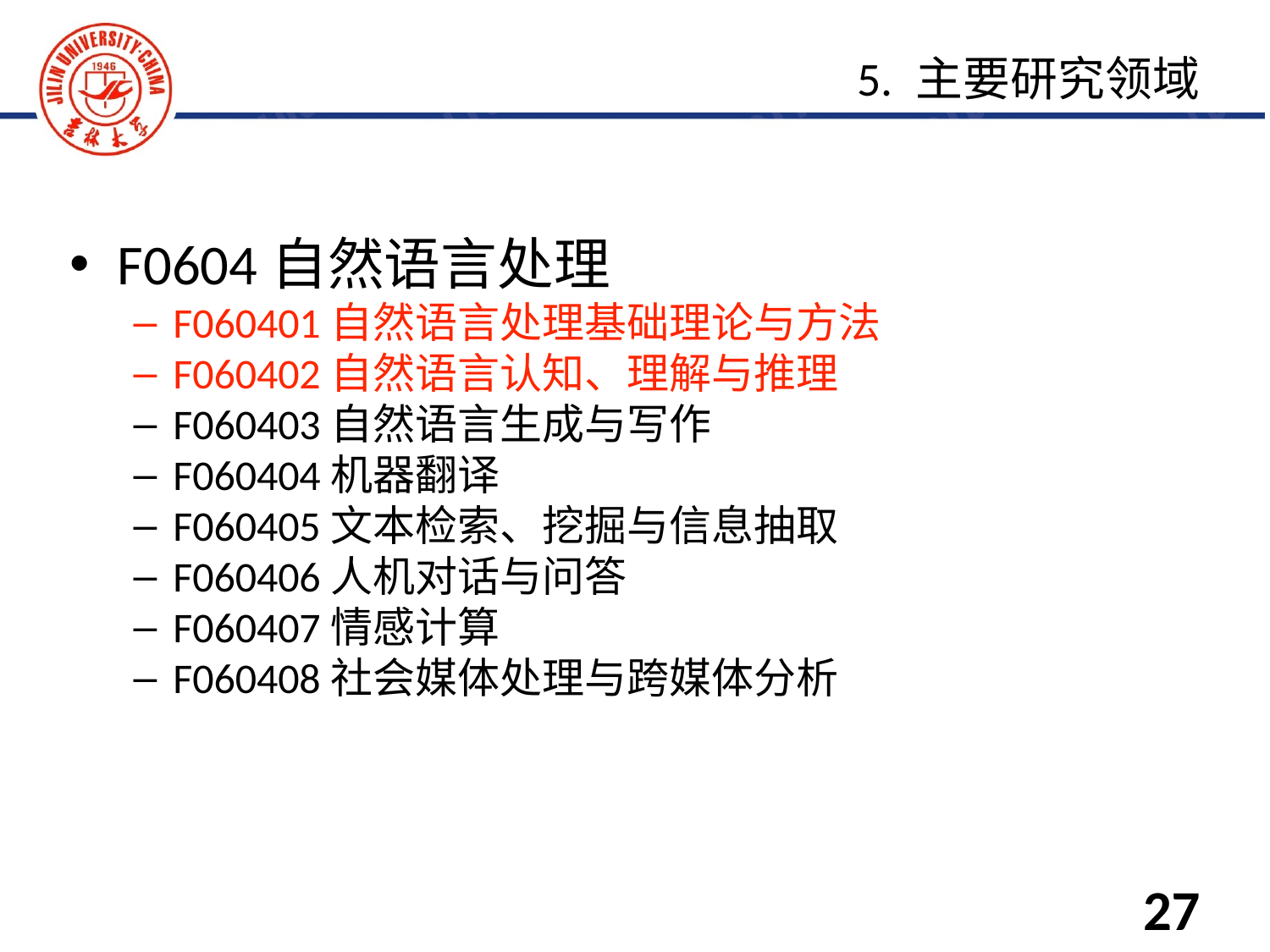

F0604自然语言处理
F060401自然语言处理基础理论与方法
F060402自然语言认知、理解与推理
F060403自然语言生成与写作
F060404机器翻译
F060405文本检索、挖掘与信息抽取
F060406人机对话与问答
F060407情感计算
F060408社会媒体处理与跨媒体分析
5. 主要研究领域
27